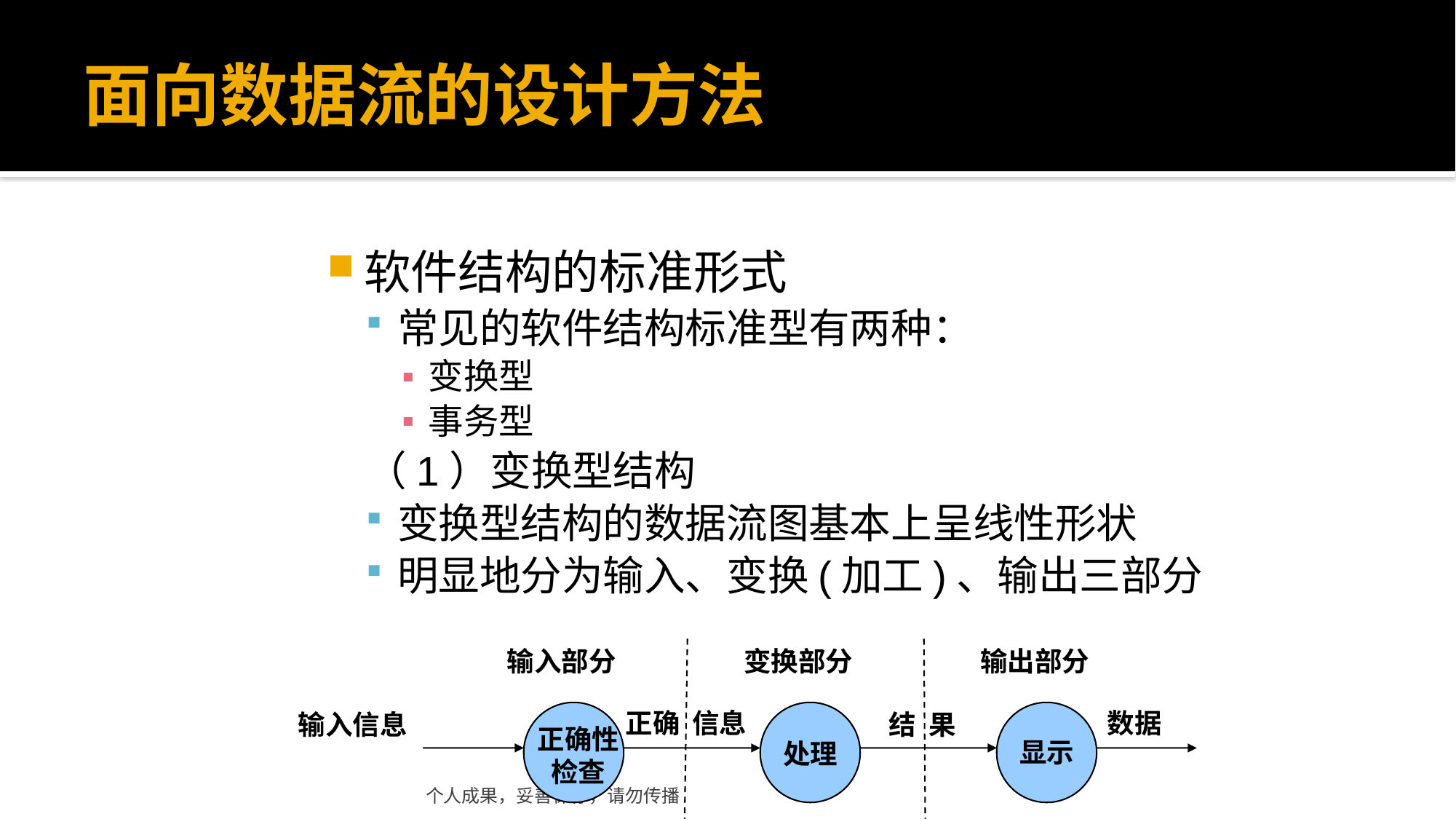

# 面向数据流的设计方法
软件结构的标准形式
常见的软件结构标准型有两种：
变换型
事务型
（1）变换型结构
变换型结构的数据流图基本上呈线性形状
明显地分为输入、变换(加工)、输出三部分
输入部分

变换部分

输出部分
正确  信息
数据
输入信息

结  果

正确性检查
显示
处理

个人成果，妥善保存，请勿传播